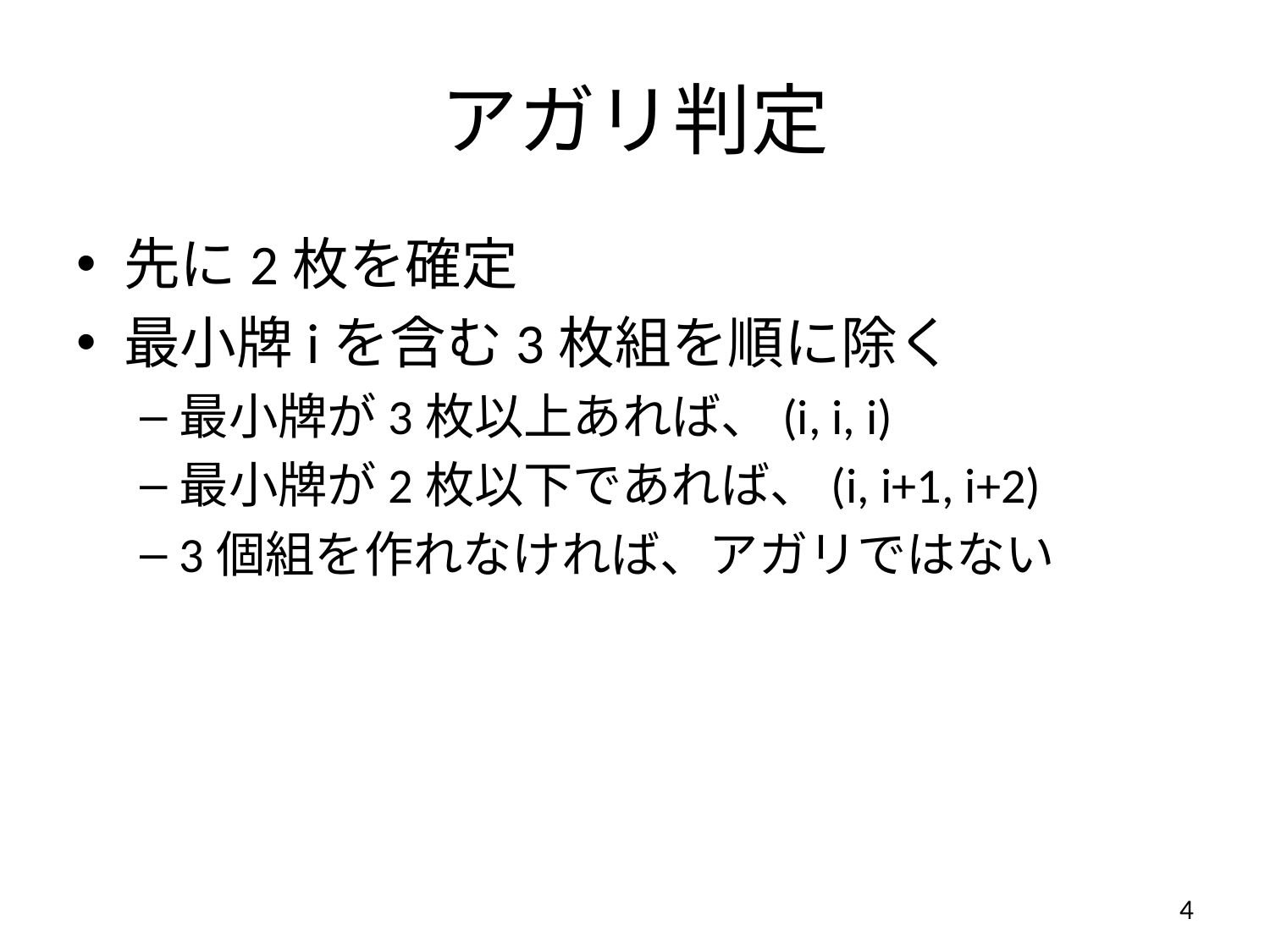

# アガリ判定
先に2枚を確定
最小牌iを含む3枚組を順に除く
最小牌が3枚以上あれば、(i, i, i)
最小牌が2枚以下であれば、(i, i+1, i+2)
3個組を作れなければ、アガリではない

4